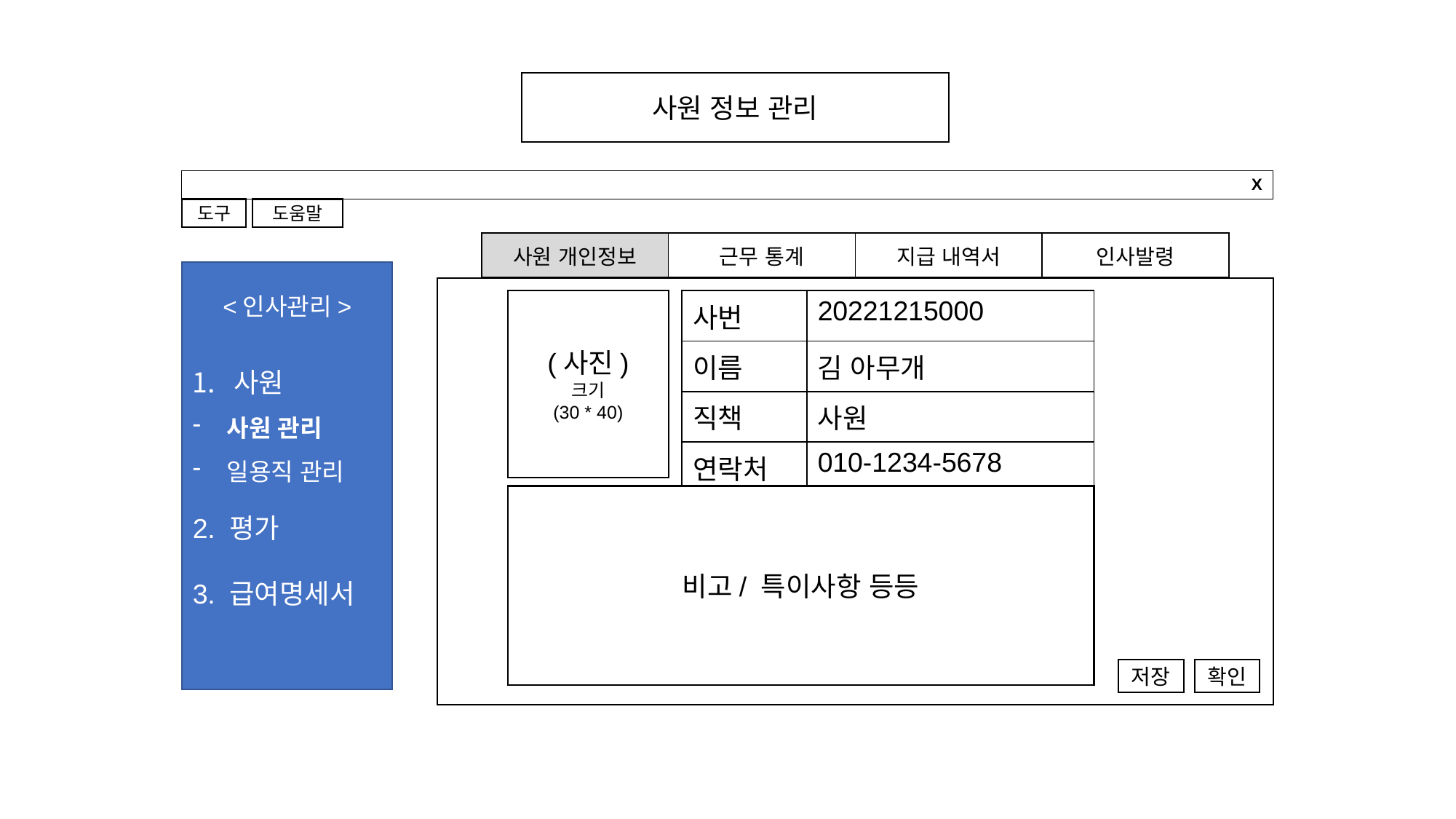

사원 정보 관리
# X
도움말
도구
| 사원 개인정보 | 근무 통계 | 지급 내역서 | 인사발령 |
| --- | --- | --- | --- |
<인사관리>

사원
사원 관리
일용직 관리

2. 평가

3. 급여명세서

| 사번 | 20221215000 |
| --- | --- |
| 이름 | 김 아무개 |
| 직책 | 사원 |
| 연락처 | 010-1234-5678 |
(사진)
크기
(30 * 40)
확인
비고/ 특이사항 등등
저장
확인